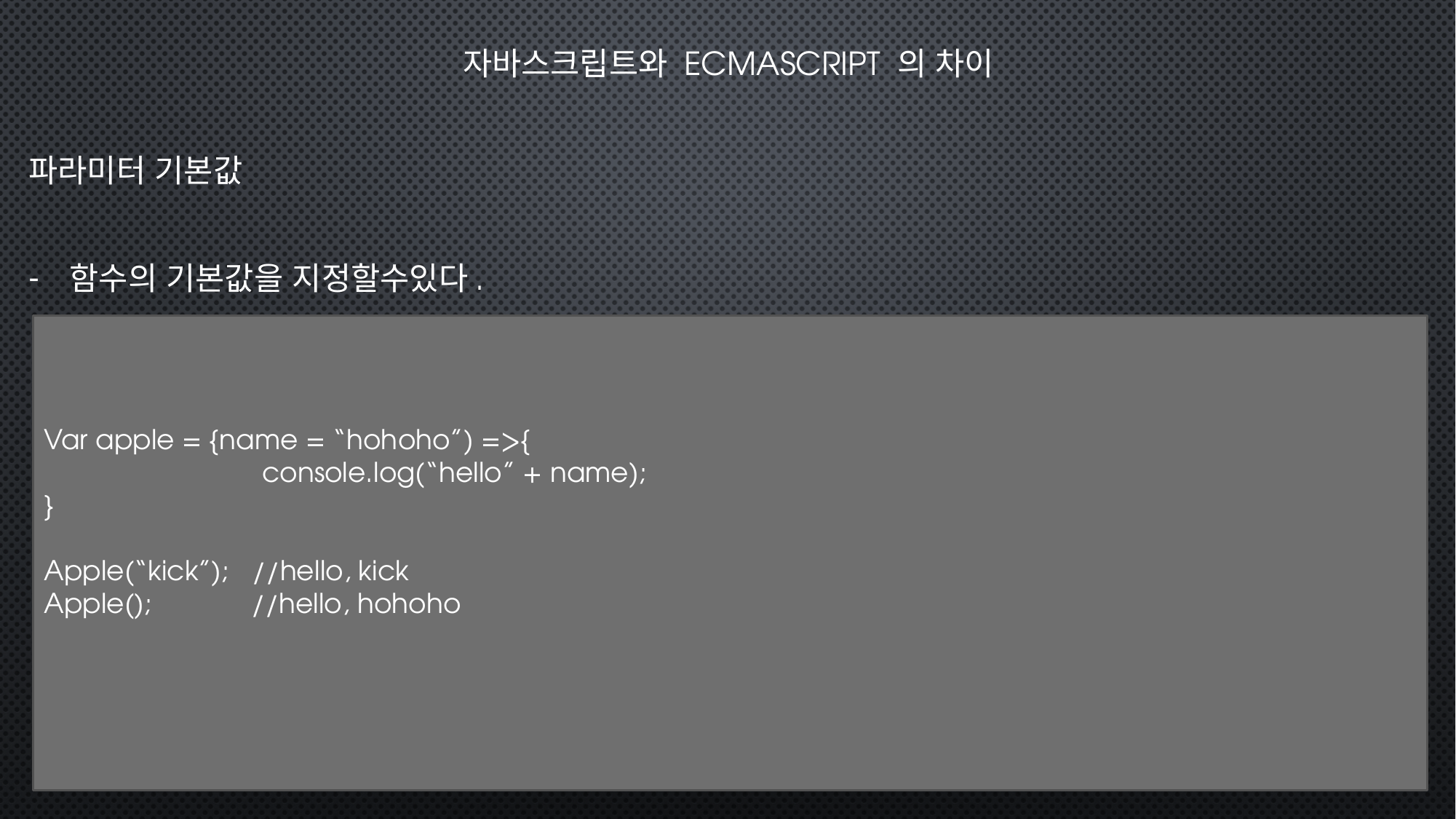

자바스크립트와 ECMAScript 의 차이

파라미터 기본값

함수의 기본값을 지정할수있다.

Var apple = {name = “hohoho”) =>{
		console.log(“hello” + name);
}

Apple(“kick”);   //hello, kick
Apple();             //hello, hohoho